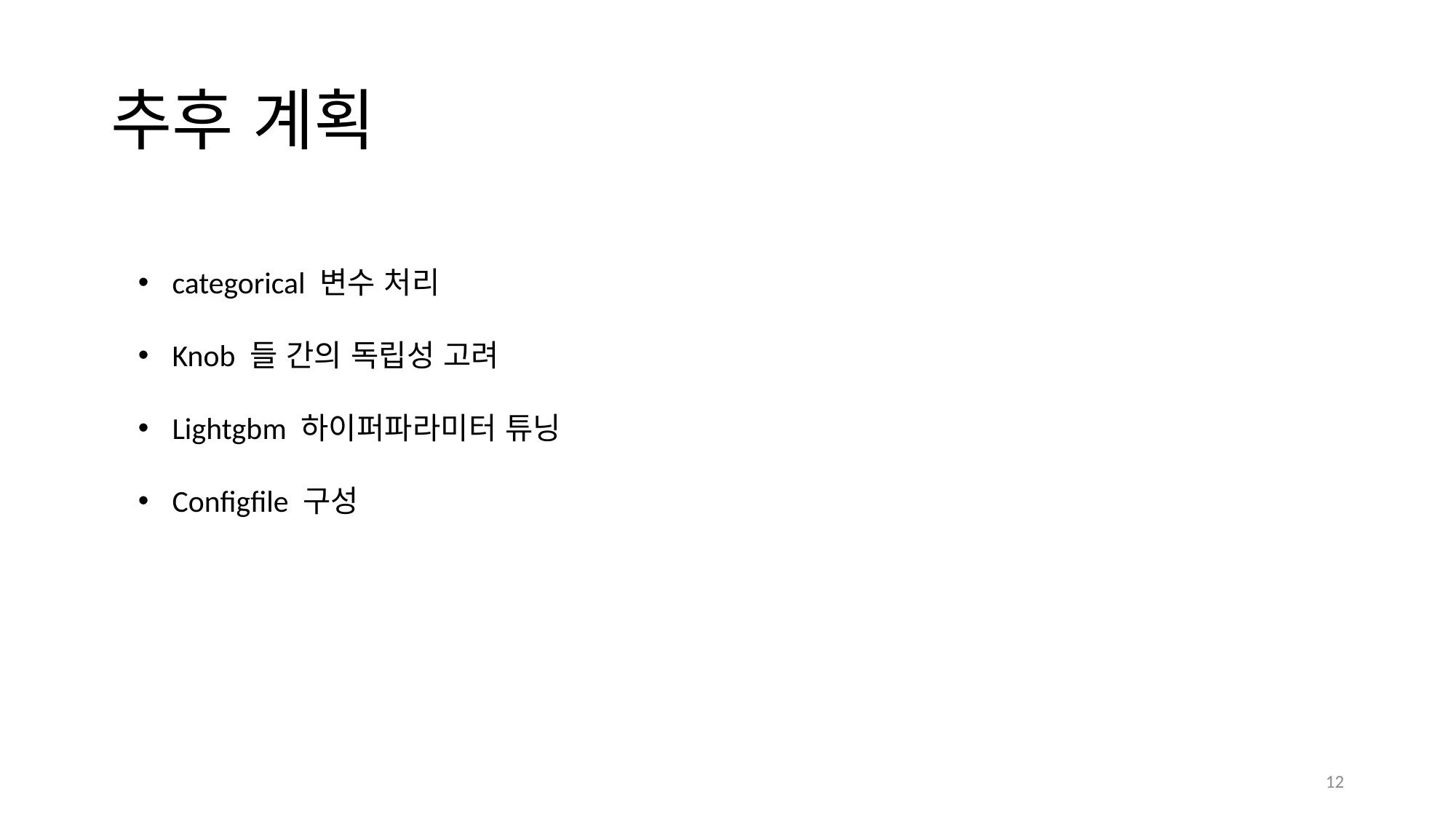

# 추후 계획
categorical 변수 처리
Knob 들 간의 독립성 고려
Lightgbm 하이퍼파라미터 튜닝
Configfile 구성

12